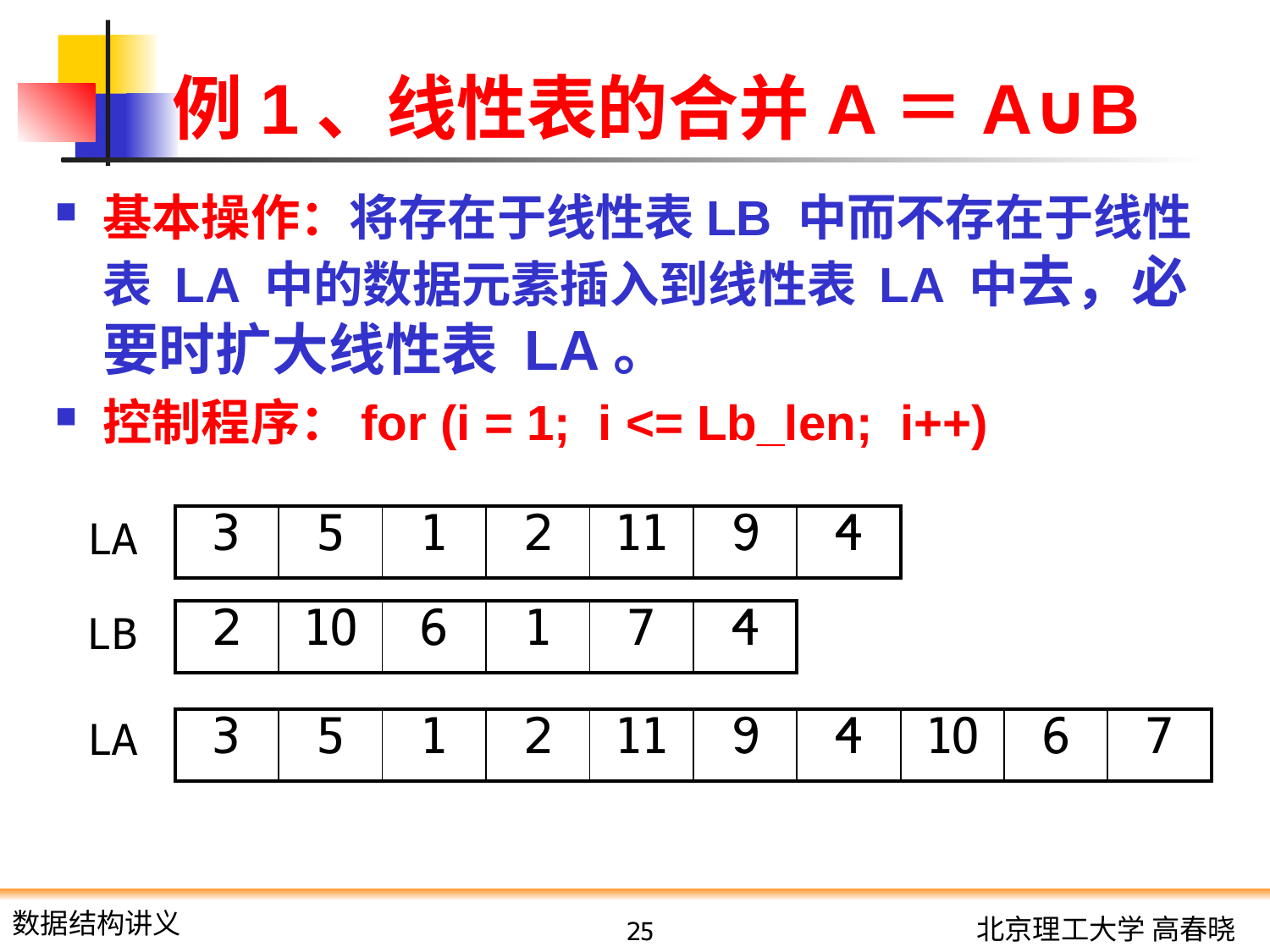

# 例1、线性表的合并A＝A∪B
基本操作：将存在于线性表LB 中而不存在于线性表 LA 中的数据元素插入到线性表 LA 中去，必要时扩大线性表 LA。
控制程序：for (i = 1;  i <= Lb_len;  i++)
LA
| 3 | 5 | 1 | 2 | 11 | 9 | 4 |
| --- | --- | --- | --- | --- | --- | --- |
LB
| 2 | 10 | 6 | 1 | 7 | 4 |
| --- | --- | --- | --- | --- | --- |
LA
| 3 | 5 | 1 | 2 | 11 | 9 | 4 | 10 | 6 | 7 |
| --- | --- | --- | --- | --- | --- | --- | --- | --- | --- |
25